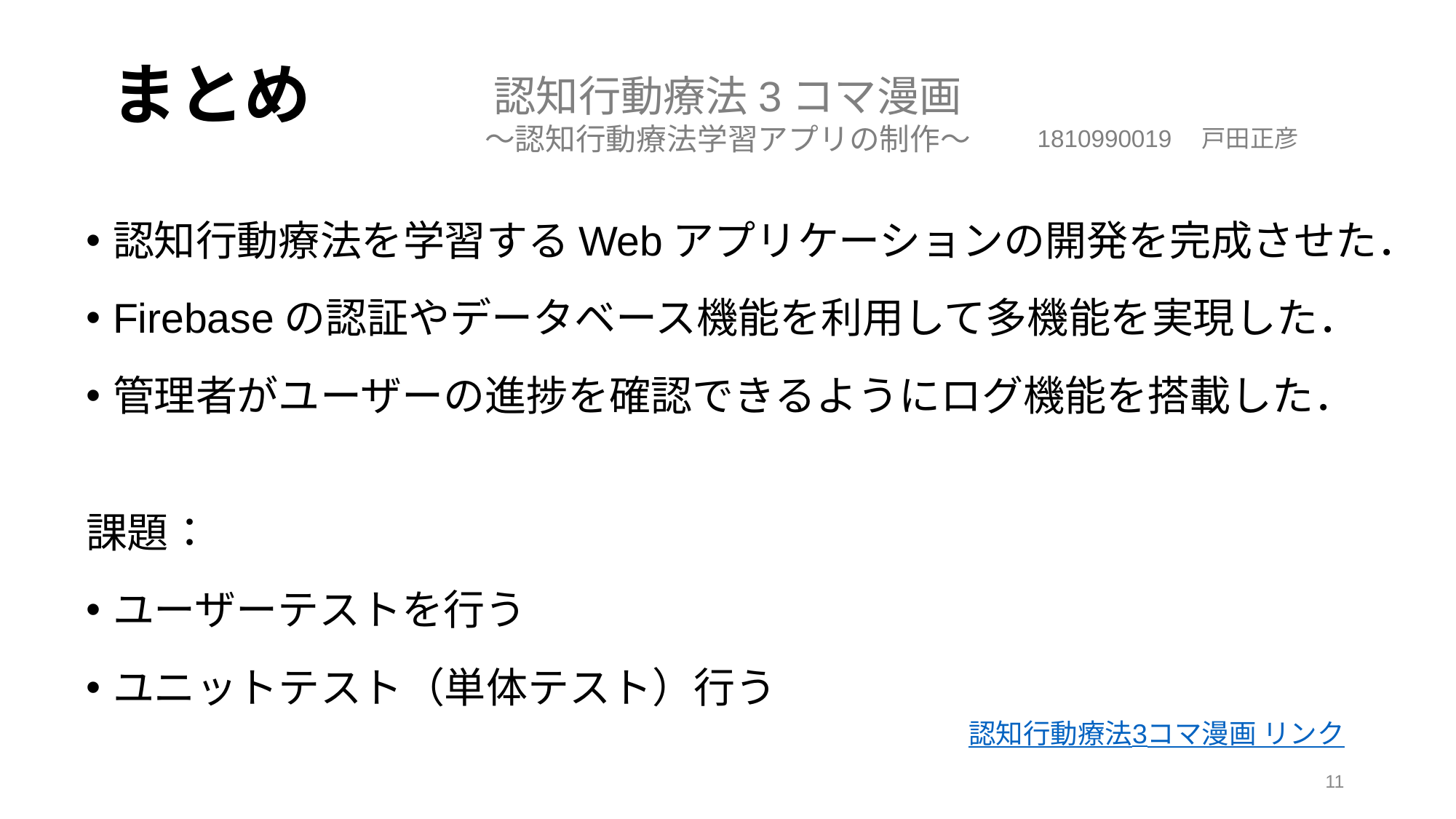

# まとめ
認知行動療法3コマ漫画
～認知行動療法学習アプリの制作～
1810990019　戸田正彦
認知行動療法を学習するWebアプリケーションの開発を完成させた．
Firebaseの認証やデータベース機能を利用して多機能を実現した．
管理者がユーザーの進捗を確認できるようにログ機能を搭載した．

課題：
ユーザーテストを行う
ユニットテスト（単体テスト）行う
認知行動療法3コマ漫画 リンク
11